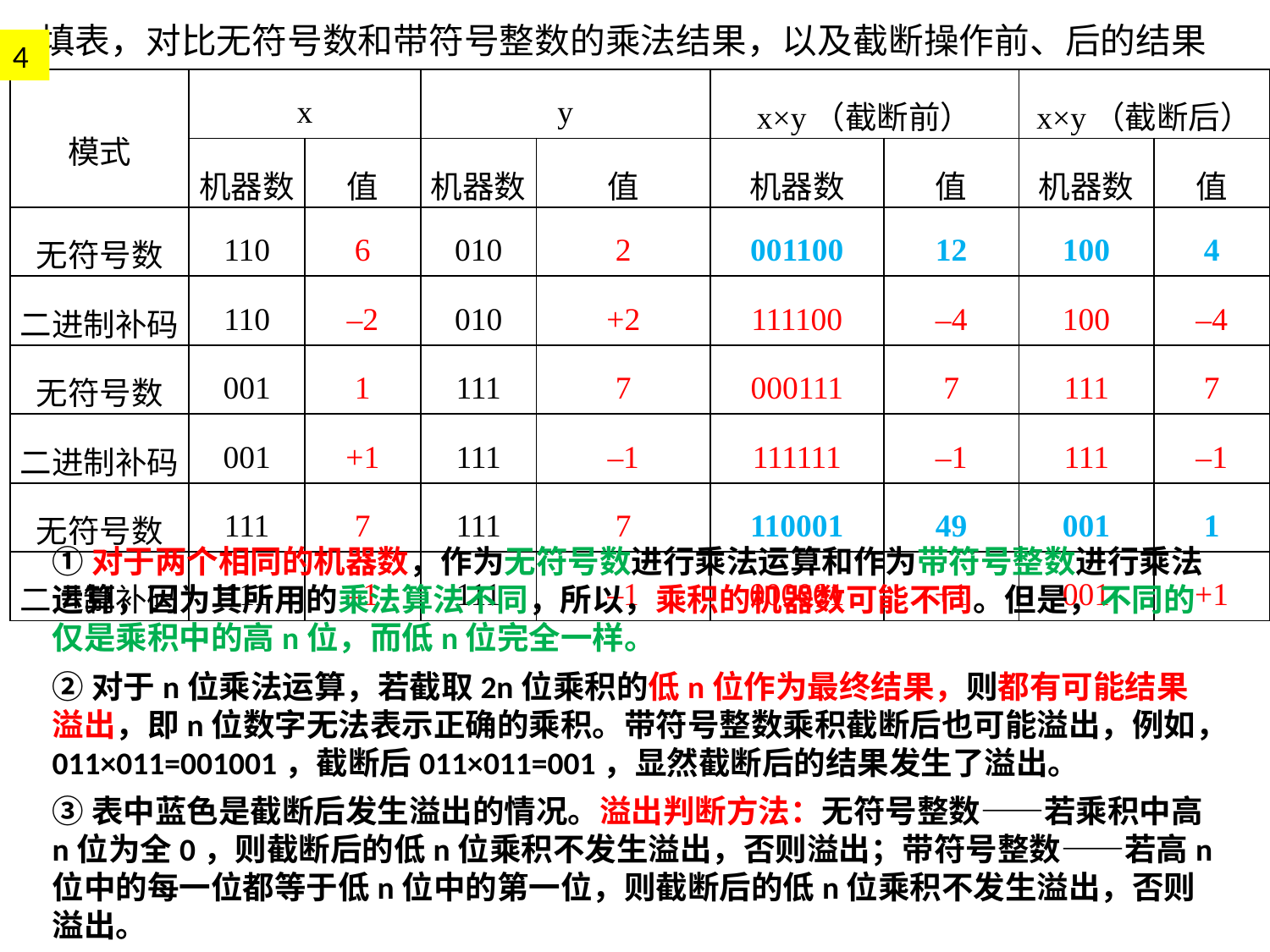

# 填表，对比无符号数和带符号整数的乘法结果，以及截断操作前、后的结果
4
| 模式 | x |  | y |  | x×y（截断前） |  | x×y（截断后） |  |
| --- | --- | --- | --- | --- | --- | --- | --- | --- |
|  | 机器数 | 值 | 机器数 | 值 | 机器数 | 值 | 机器数 | 值 |
| 无符号数 | 110 | 6 | 010 | 2 | 001100 | 12 | 100 | 4 |
| 二进制补码 | 110 | –2 | 010 | +2 | 111100 | –4 | 100 | –4 |
| 无符号数 | 001 | 1 | 111 | 7 | 000111 | 7 | 111 | 7 |
| 二进制补码 | 001 | +1 | 111 | –1 | 111111 | –1 | 111 | –1 |
| 无符号数 | 111 | 7 | 111 | 7 | 110001 | 49 | 001 | 1 |
| 二进制补码 | 111 | –1 | 111 | –1 | 000001 | +1 | 001 | +1 |
①对于两个相同的机器数，作为无符号数进行乘法运算和作为带符号整数进行乘法运算，因为其所用的乘法算法不同，所以，乘积的机器数可能不同。但是，不同的仅是乘积中的高n位，而低n位完全一样。
②对于n位乘法运算，若截取2n位乘积的低n位作为最终结果，则都有可能结果溢出，即n位数字无法表示正确的乘积。带符号整数乘积截断后也可能溢出，例如，011×011=001001，截断后011×011=001，显然截断后的结果发生了溢出。
③表中蓝色是截断后发生溢出的情况。溢出判断方法：无符号整数——若乘积中高n位为全0，则截断后的低n位乘积不发生溢出，否则溢出；带符号整数——若高n位中的每一位都等于低n位中的第一位，则截断后的低n位乘积不发生溢出，否则溢出。